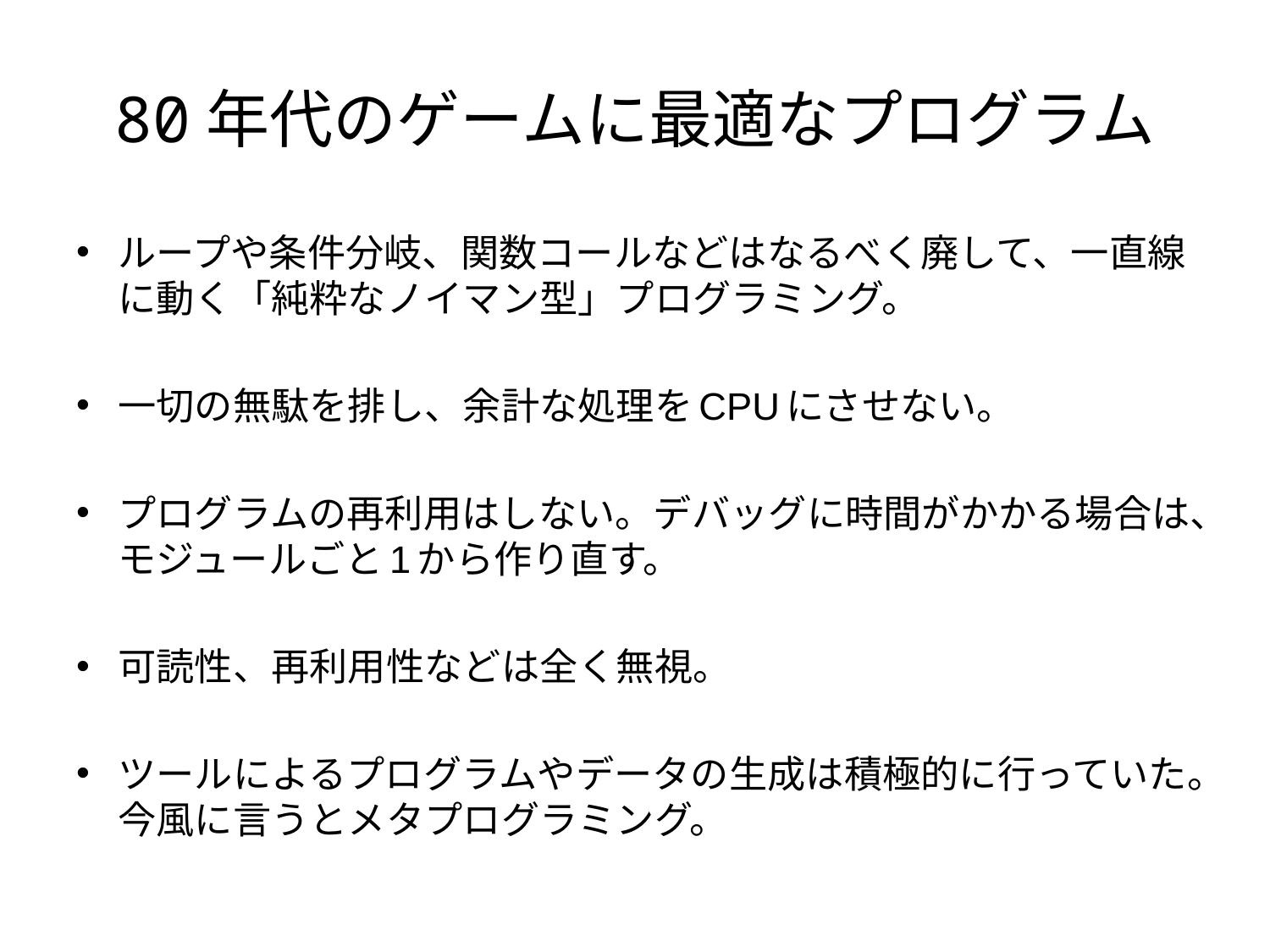

# 80年代のゲームに最適なプログラム
ループや条件分岐、関数コールなどはなるべく廃して、一直線に動く「純粋なノイマン型」プログラミング。

一切の無駄を排し、余計な処理をCPUにさせない。

プログラムの再利用はしない。デバッグに時間がかかる場合は、モジュールごと1から作り直す。

可読性、再利用性などは全く無視。

ツールによるプログラムやデータの生成は積極的に行っていた。今風に言うとメタプログラミング。